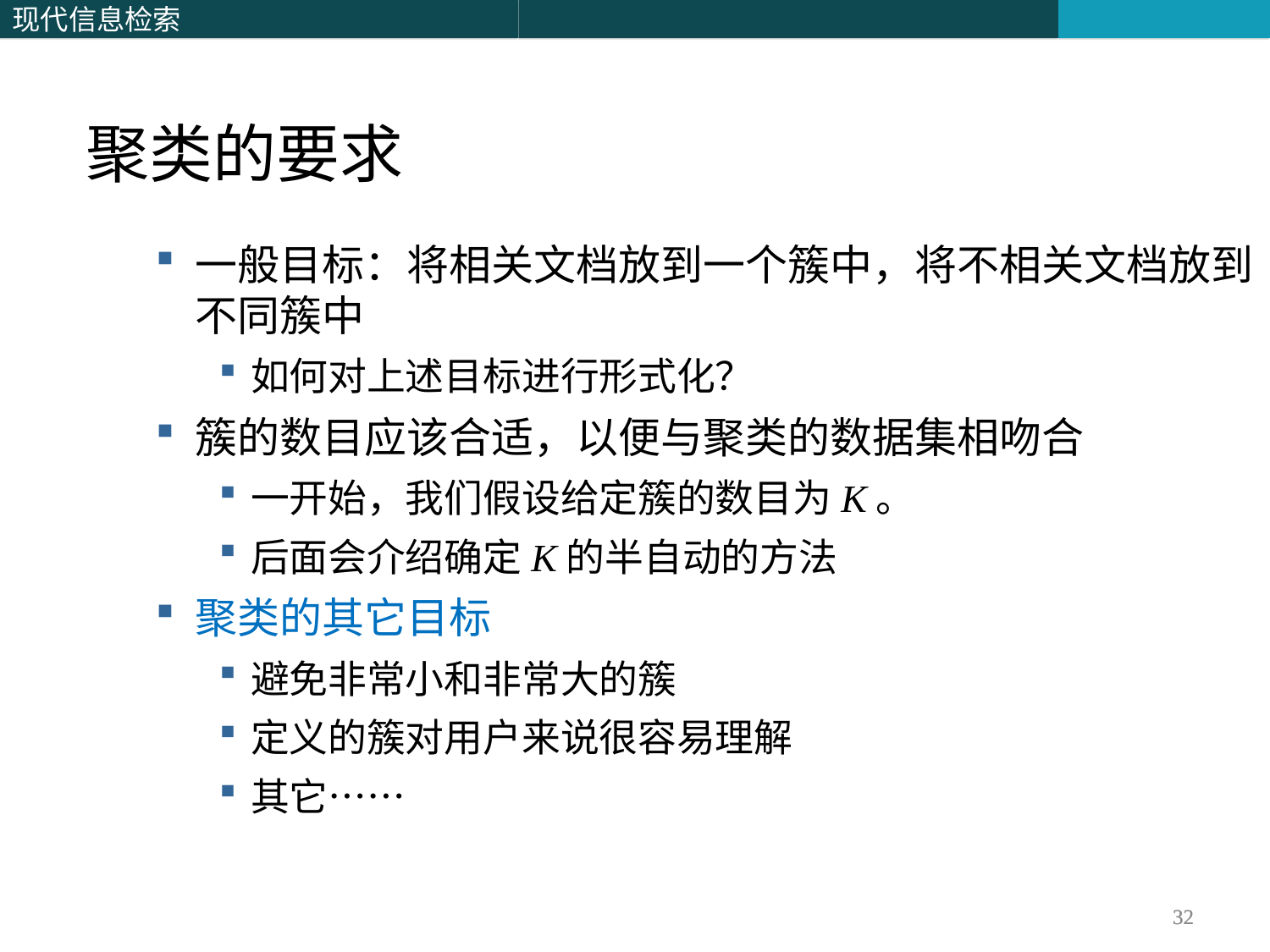

聚类的要求

一般目标：将相关文档放到一个簇中，将不相关文档放到不同簇中
如何对上述目标进行形式化？
簇的数目应该合适，以便与聚类的数据集相吻合
一开始，我们假设给定簇的数目为K。
后面会介绍确定K的半自动的方法
聚类的其它目标
避免非常小和非常大的簇
定义的簇对用户来说很容易理解
其它……
32
32